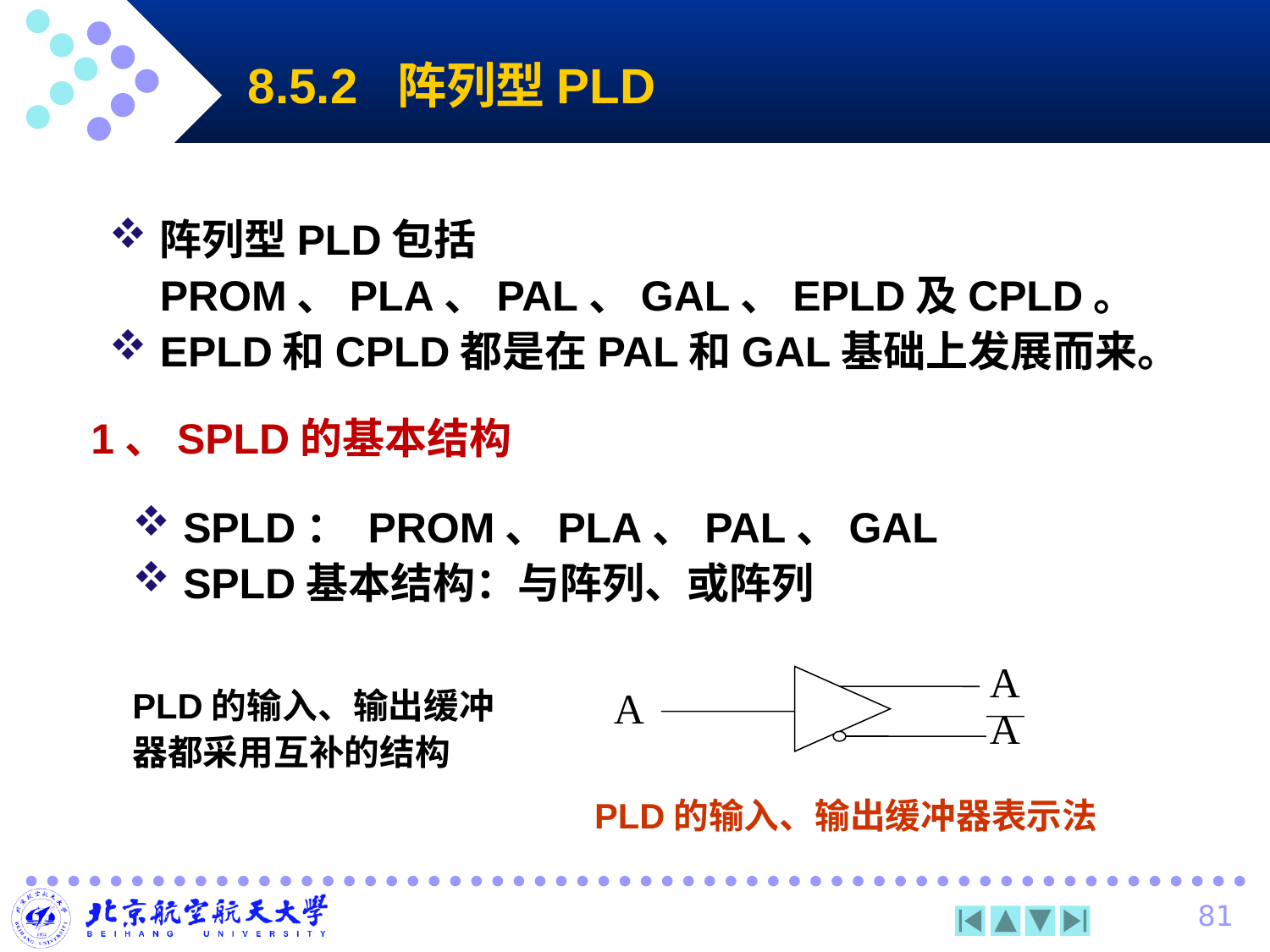

8.5.2  阵列型PLD
阵列型PLD包括PROM、PLA、PAL、GAL、EPLD及CPLD。
EPLD和CPLD都是在PAL和GAL基础上发展而来。

1、SPLD的基本结构
SPLD： PROM、PLA、PAL、GAL
SPLD基本结构：与阵列、或阵列

A

A

A

PLD的输入、输出缓冲器表示法
PLD的输入、输出缓冲器都采用互补的结构
81